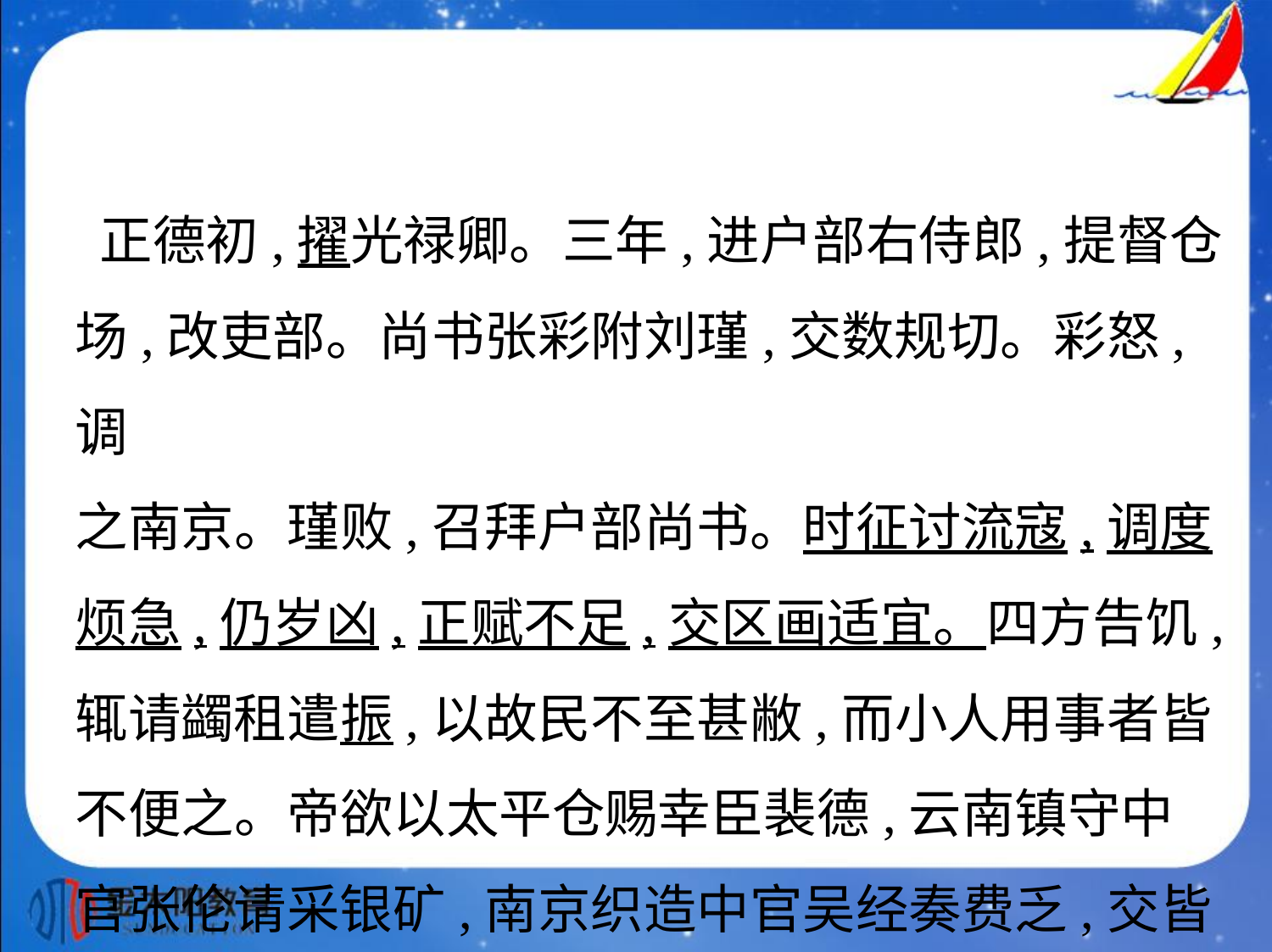

正德初,擢光禄卿。三年,进户部右侍郎,提督仓
场,改吏部。尚书张彩附刘瑾,交数规切。彩怒,调
之南京。瑾败,召拜户部尚书。时征讨流寇,调度
烦急,仍岁凶,正赋不足,交区画适宜。四方告饥,
辄请蠲租遣振,以故民不至甚敝,而小人用事者皆
不便之。帝欲以太平仓赐幸臣裴德,云南镇守中
官张伦请采银矿,南京织造中官吴经奏费乏,交皆